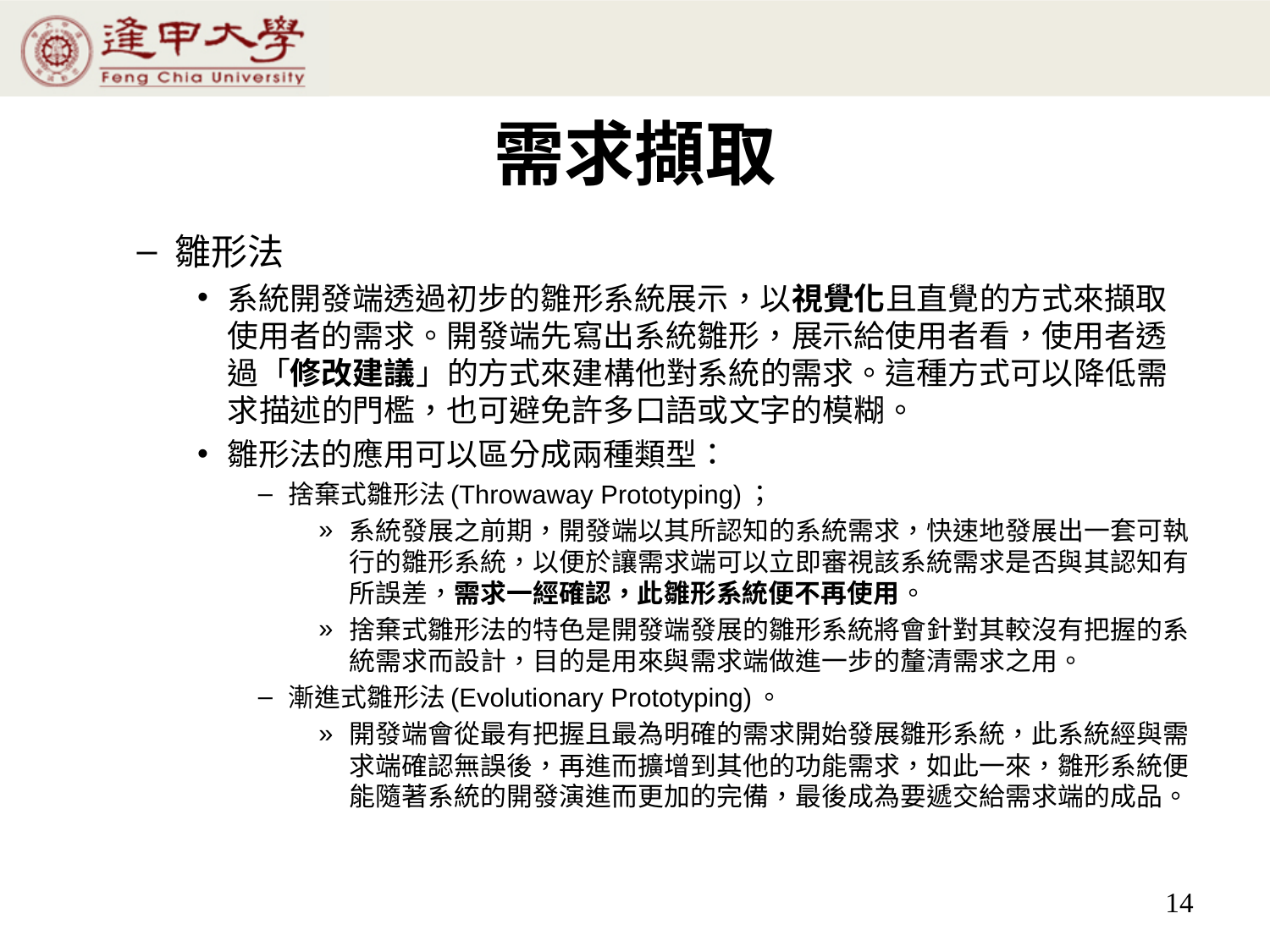

# 需求擷取
雛形法
系統開發端透過初步的雛形系統展示，以視覺化且直覺的方式來擷取使用者的需求。開發端先寫出系統雛形，展示給使用者看，使用者透過「修改建議」的方式來建構他對系統的需求。這種方式可以降低需求描述的門檻，也可避免許多口語或文字的模糊。
雛形法的應用可以區分成兩種類型：
捨棄式雛形法(Throwaway Prototyping)；
系統發展之前期，開發端以其所認知的系統需求，快速地發展出一套可執行的雛形系統，以便於讓需求端可以立即審視該系統需求是否與其認知有所誤差，需求一經確認，此雛形系統便不再使用。
捨棄式雛形法的特色是開發端發展的雛形系統將會針對其較沒有把握的系統需求而設計，目的是用來與需求端做進一步的釐清需求之用。
漸進式雛形法(Evolutionary Prototyping)。
開發端會從最有把握且最為明確的需求開始發展雛形系統，此系統經與需求端確認無誤後，再進而擴增到其他的功能需求，如此一來，雛形系統便能隨著系統的開發演進而更加的完備，最後成為要遞交給需求端的成品。
14